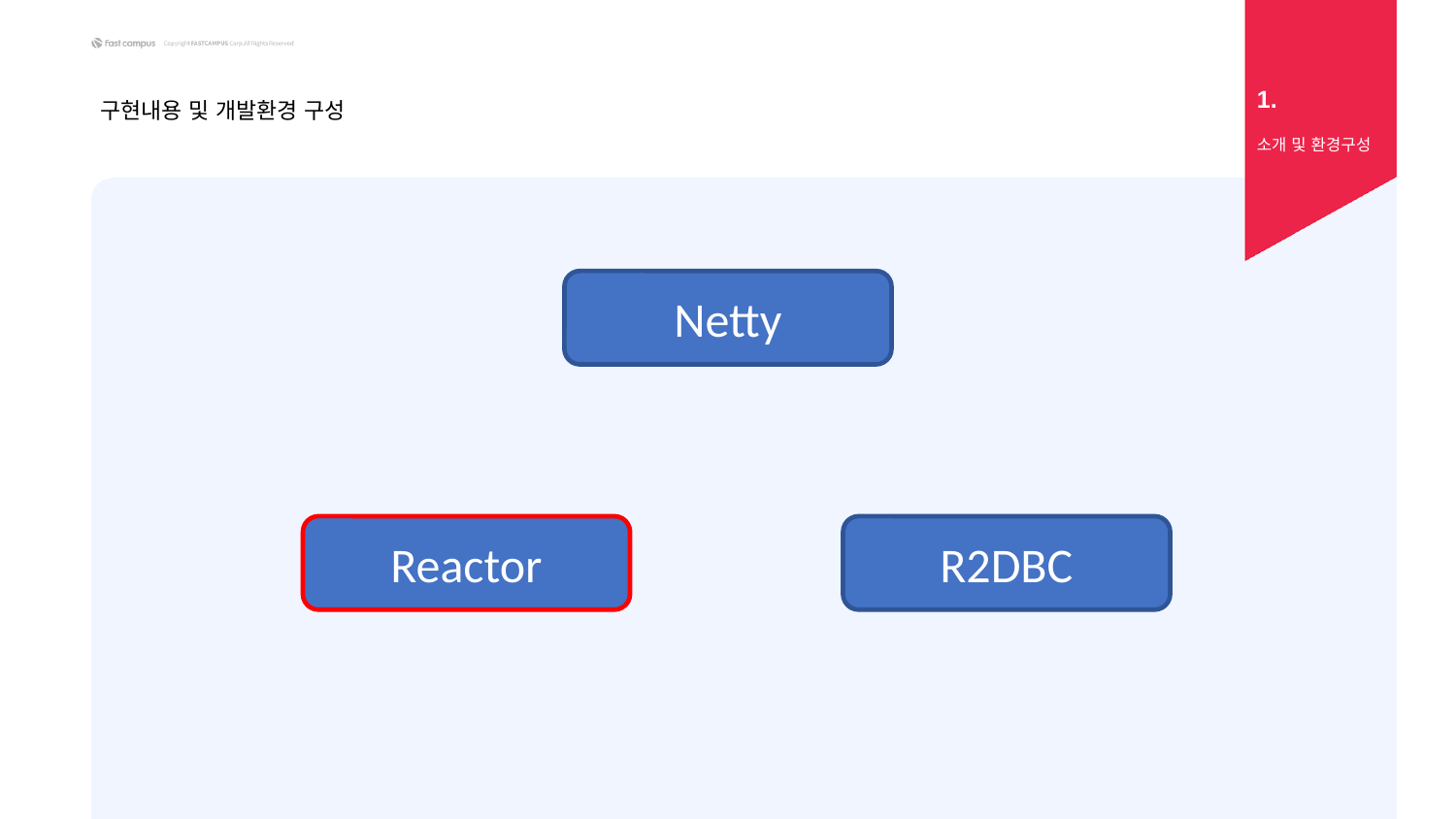

1.
# 구현내용 및 개발환경 구성
소개 및 환경구성
Netty
Reactor
R2DBC